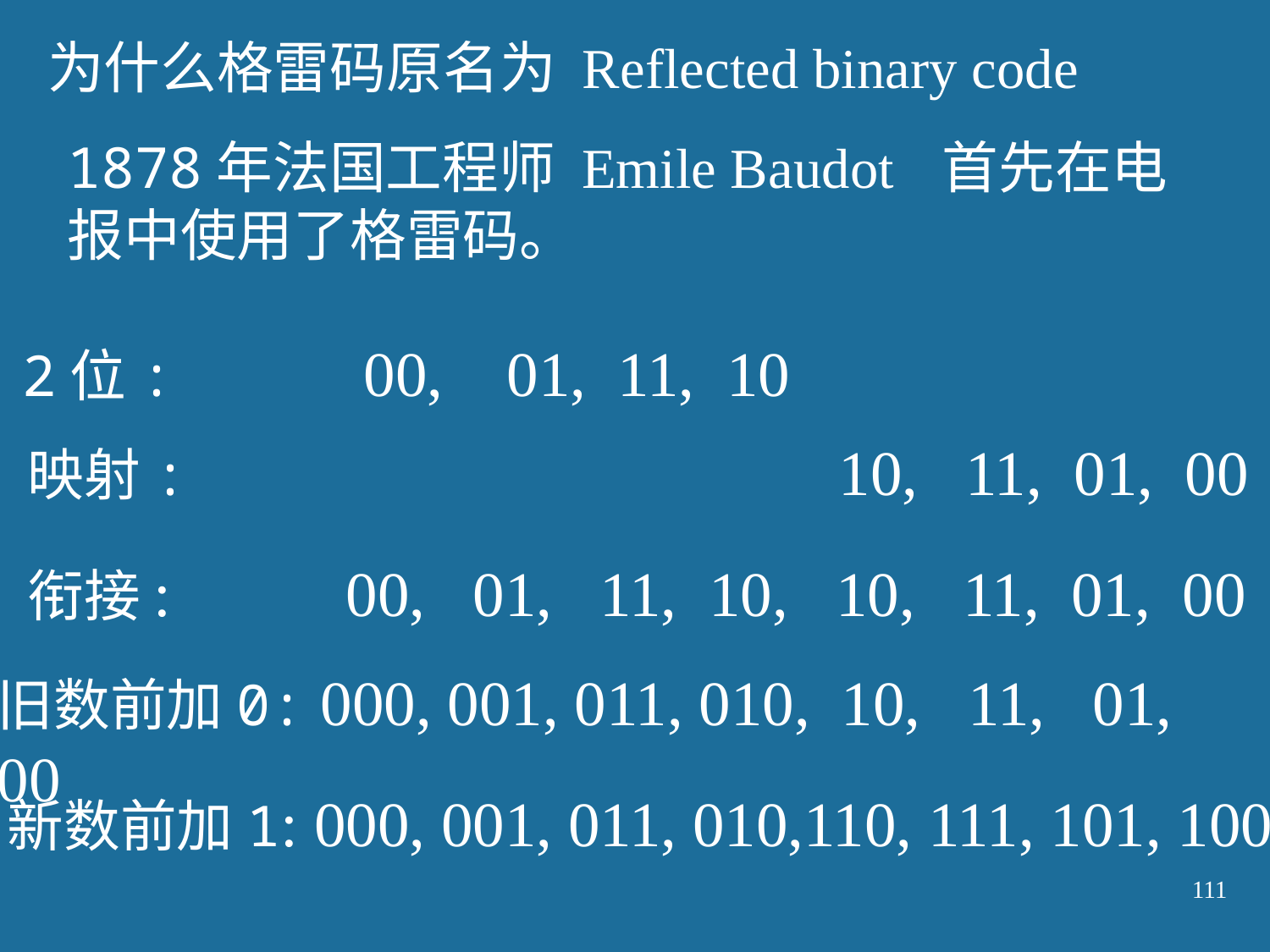

为什么格雷码原名为 Reflected binary code
1878年法国工程师 Emile Baudot 首先在电报中使用了格雷码。
2位:            00,    01,  11,  10
映射:                                         10,   11,  01,  00
衔接:           00,   01,   11,  10,   10,   11,  01,  00
旧数前加0: 000, 001, 011, 010,  10,   11,   01,  00
新数前加1: 000, 001, 011, 010,110, 111, 101, 100
111